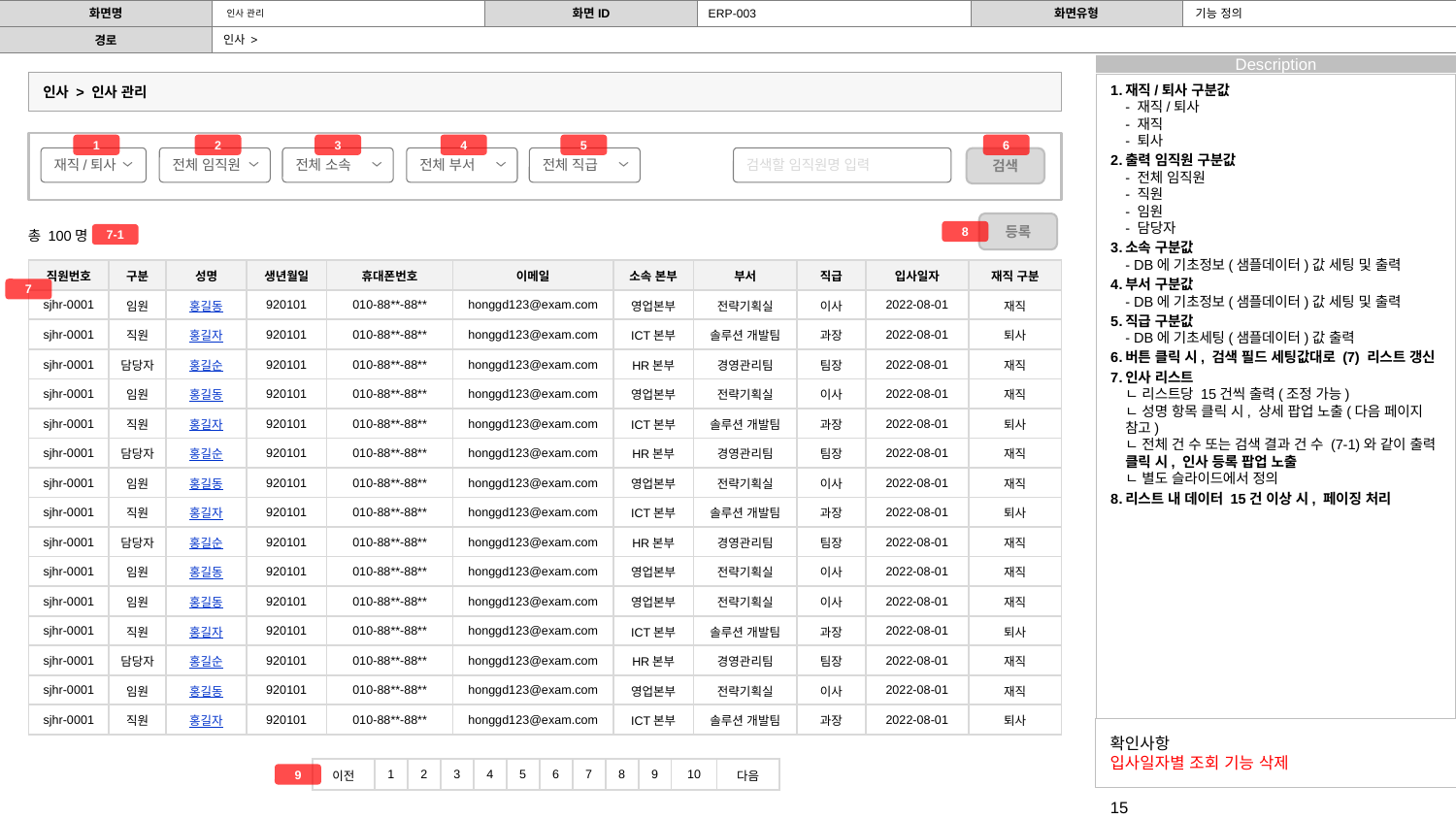

ERP-003
기능 정의
# 인사 관리
인사 >
인사 > 인사 관리

재직/퇴사 구분값
- 재직/퇴사
- 재직
- 퇴사
출력 임직원 구분값
- 전체 임직원
- 직원
- 임원
- 담당자
소속 구분값
- DB에 기초정보(샘플데이터)값 세팅 및 출력
부서 구분값
- DB에 기초정보(샘플데이터)값 세팅 및 출력
직급 구분값
- DB에 기초세팅(샘플데이터)값 출력
버튼 클릭 시, 검색 필드 세팅값대로 (7) 리스트 갱신
인사 리스트
ㄴ 리스트당 15건씩 출력(조정 가능)
ㄴ 성명 항목 클릭 시, 상세 팝업 노출(다음 페이지 참고)
ㄴ 전체 건 수 또는 검색 결과 건 수 (7-1)와 같이 출력 클릭 시, 인사 등록 팝업 노출
ㄴ 별도 슬라이드에서 정의
리스트 내 데이터 15건 이상 시, 페이징 처리

1
2
3
4
5
6
재직/퇴사

전체 임직원

전체 소속

전체 부서

전체 직급

검색할 임직원명 입력
검색
등록
총 100명
8
7-1
| 직원번호 | 구분 | 성명 | 생년월일 | 휴대폰번호 | 이메일 | 소속 본부 | 부서 | 직급 | 입사일자 | 재직 구분 |
| --- | --- | --- | --- | --- | --- | --- | --- | --- | --- | --- |
| sjhr-0001 | 임원 | 홍길동 | 920101 | 010-88\*\*-88\*\* | honggd123@exam.com | 영업본부 | 전략기획실 | 이사 | 2022-08-01 | 재직 |
| sjhr-0001 | 직원 | 홍길자 | 920101 | 010-88\*\*-88\*\* | honggd123@exam.com | ICT본부 | 솔루션 개발팀 | 과장 | 2022-08-01 | 퇴사 |
| sjhr-0001 | 담당자 | 홍길순 | 920101 | 010-88\*\*-88\*\* | honggd123@exam.com | HR본부 | 경영관리팀 | 팀장 | 2022-08-01 | 재직 |
| sjhr-0001 | 임원 | 홍길동 | 920101 | 010-88\*\*-88\*\* | honggd123@exam.com | 영업본부 | 전략기획실 | 이사 | 2022-08-01 | 재직 |
| sjhr-0001 | 직원 | 홍길자 | 920101 | 010-88\*\*-88\*\* | honggd123@exam.com | ICT본부 | 솔루션 개발팀 | 과장 | 2022-08-01 | 퇴사 |
| sjhr-0001 | 담당자 | 홍길순 | 920101 | 010-88\*\*-88\*\* | honggd123@exam.com | HR본부 | 경영관리팀 | 팀장 | 2022-08-01 | 재직 |
| sjhr-0001 | 임원 | 홍길동 | 920101 | 010-88\*\*-88\*\* | honggd123@exam.com | 영업본부 | 전략기획실 | 이사 | 2022-08-01 | 재직 |
| sjhr-0001 | 직원 | 홍길자 | 920101 | 010-88\*\*-88\*\* | honggd123@exam.com | ICT본부 | 솔루션 개발팀 | 과장 | 2022-08-01 | 퇴사 |
| sjhr-0001 | 담당자 | 홍길순 | 920101 | 010-88\*\*-88\*\* | honggd123@exam.com | HR본부 | 경영관리팀 | 팀장 | 2022-08-01 | 재직 |
| sjhr-0001 | 임원 | 홍길동 | 920101 | 010-88\*\*-88\*\* | honggd123@exam.com | 영업본부 | 전략기획실 | 이사 | 2022-08-01 | 재직 |
| sjhr-0001 | 임원 | 홍길동 | 920101 | 010-88\*\*-88\*\* | honggd123@exam.com | 영업본부 | 전략기획실 | 이사 | 2022-08-01 | 재직 |
| sjhr-0001 | 직원 | 홍길자 | 920101 | 010-88\*\*-88\*\* | honggd123@exam.com | ICT본부 | 솔루션 개발팀 | 과장 | 2022-08-01 | 퇴사 |
| sjhr-0001 | 담당자 | 홍길순 | 920101 | 010-88\*\*-88\*\* | honggd123@exam.com | HR본부 | 경영관리팀 | 팀장 | 2022-08-01 | 재직 |
| sjhr-0001 | 임원 | 홍길동 | 920101 | 010-88\*\*-88\*\* | honggd123@exam.com | 영업본부 | 전략기획실 | 이사 | 2022-08-01 | 재직 |
| sjhr-0001 | 직원 | 홍길자 | 920101 | 010-88\*\*-88\*\* | honggd123@exam.com | ICT본부 | 솔루션 개발팀 | 과장 | 2022-08-01 | 퇴사 |
7
확인사항
입사일자별 조회 기능 삭제
| 이전 | 1 | 2 | 3 | 4 | 5 | 6 | 7 | 8 | 9 | 10 | 다음 |
| --- | --- | --- | --- | --- | --- | --- | --- | --- | --- | --- | --- |
9